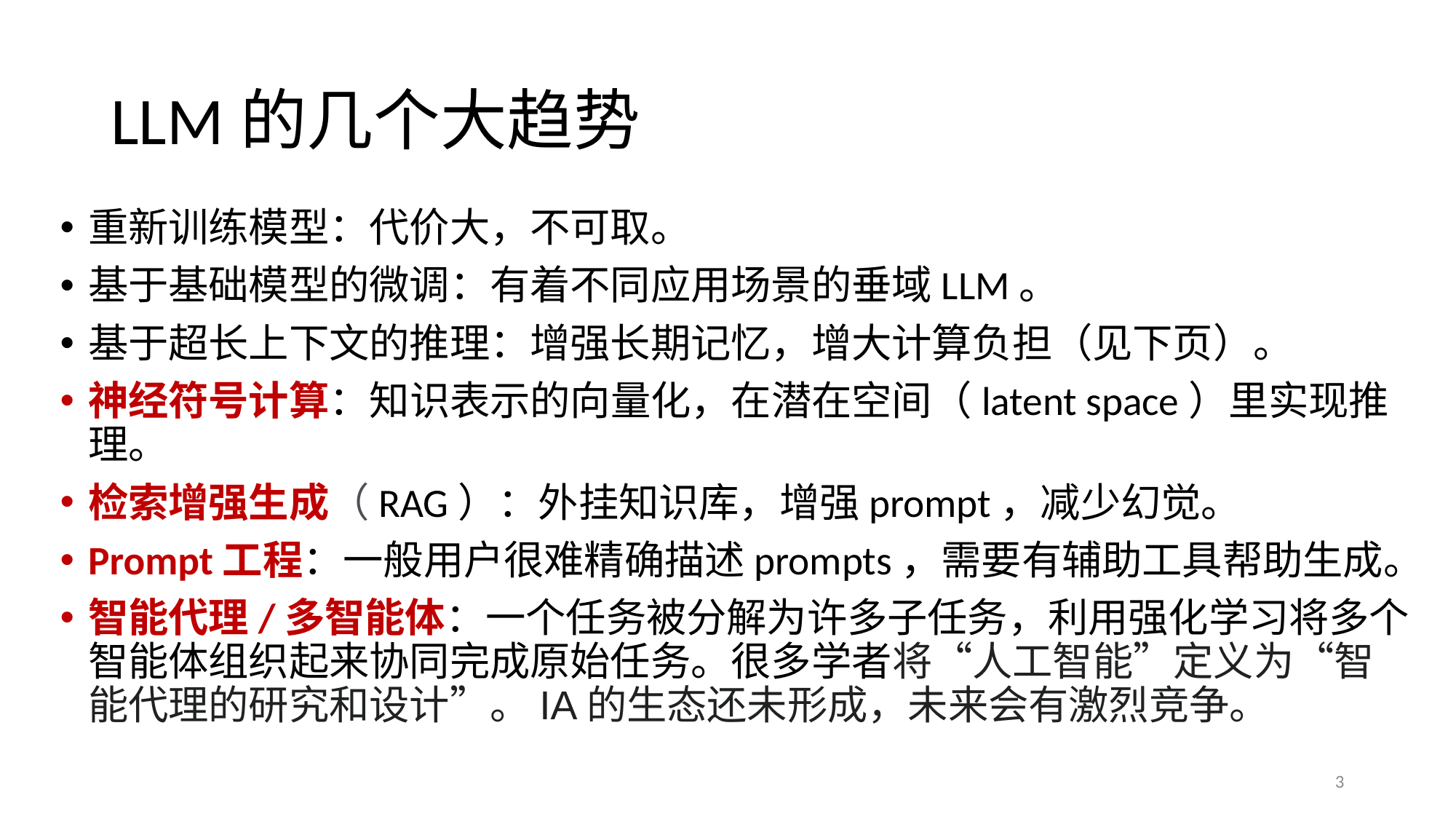

# LLM的几个大趋势
重新训练模型：代价大，不可取。
基于基础模型的微调：有着不同应用场景的垂域LLM。
基于超长上下文的推理：增强长期记忆，增大计算负担（见下页）。
神经符号计算：知识表示的向量化，在潜在空间（latent space）里实现推理。
检索增强生成（RAG）：外挂知识库，增强prompt，减少幻觉。
Prompt工程：一般用户很难精确描述prompts，需要有辅助工具帮助生成。
智能代理/多智能体：一个任务被分解为许多子任务，利用强化学习将多个智能体组织起来协同完成原始任务。很多学者将“人工智能”定义为“智能代理的研究和设计”。IA的生态还未形成，未来会有激烈竞争。
3